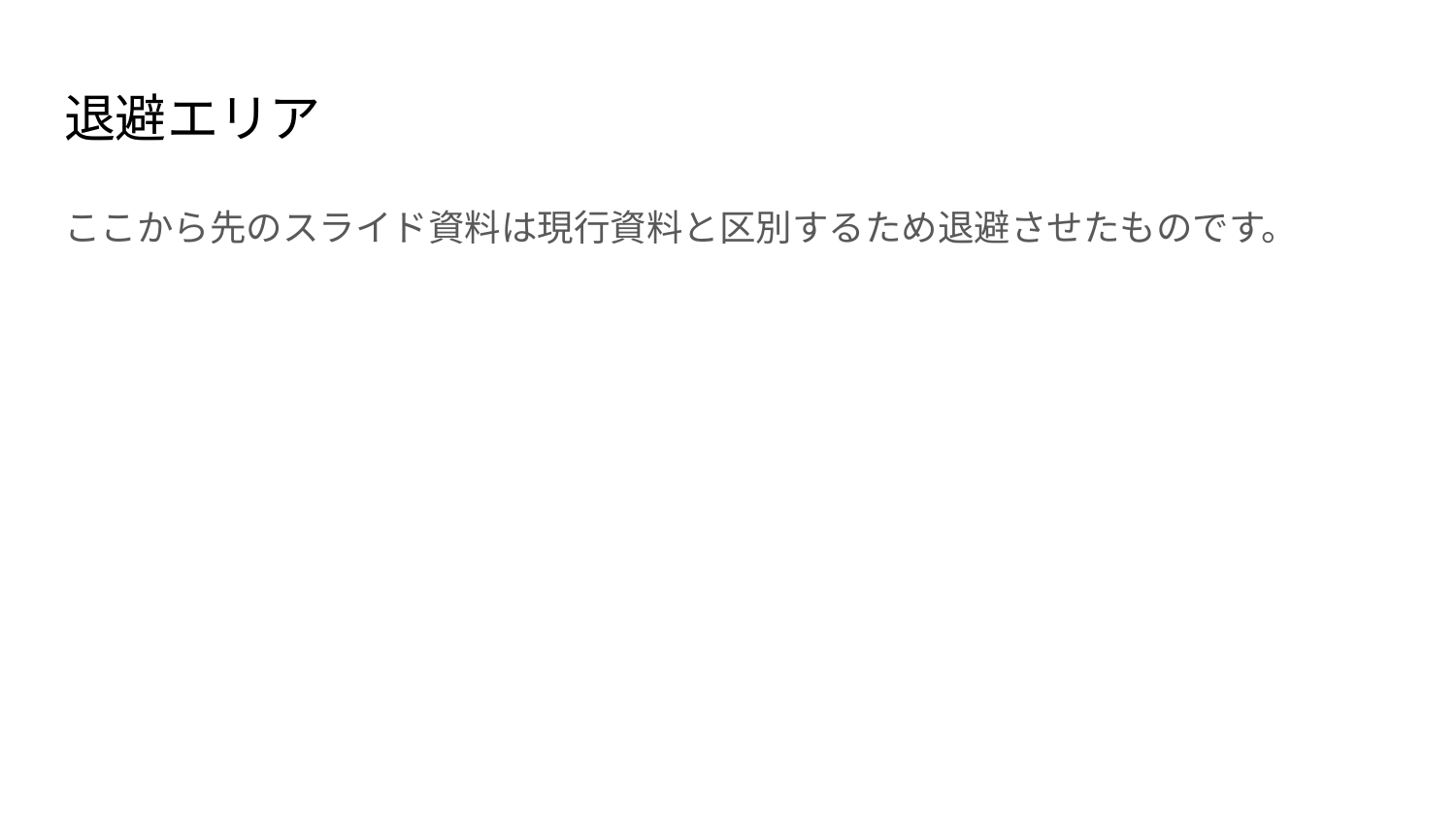

# 退避エリア
ここから先のスライド資料は現行資料と区別するため退避させたものです。